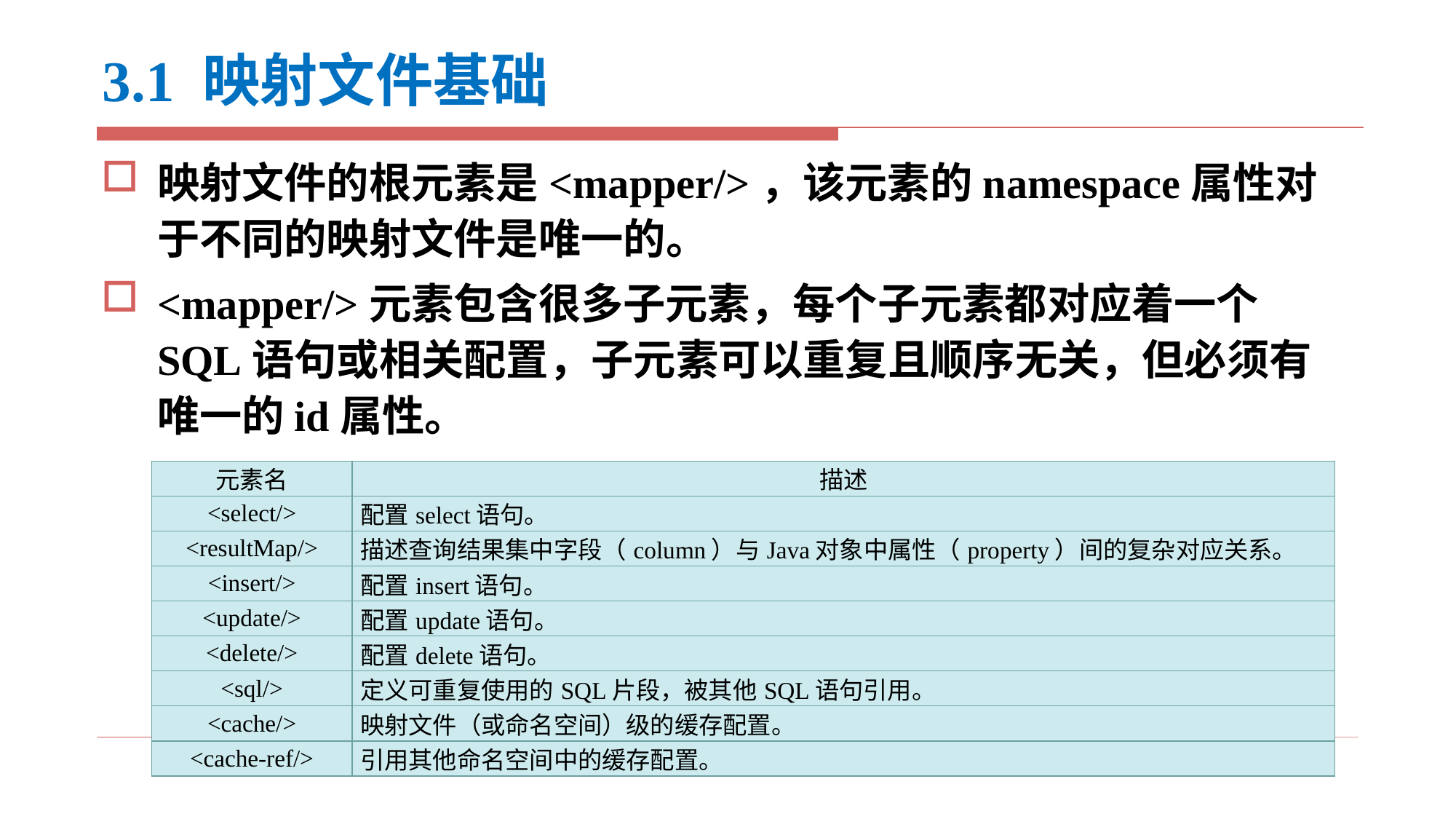

# 3.1 映射文件基础
映射文件的根元素是<mapper/>，该元素的namespace属性对于不同的映射文件是唯一的。
<mapper/>元素包含很多子元素，每个子元素都对应着一个SQL语句或相关配置，子元素可以重复且顺序无关，但必须有唯一的id属性。
| 元素名 | 描述 |
| --- | --- |
| <select/> | 配置select语句。 |
| <resultMap/> | 描述查询结果集中字段（column）与Java对象中属性（property）间的复杂对应关系。 |
| <insert/> | 配置insert语句。 |
| <update/> | 配置update语句。 |
| <delete/> | 配置delete语句。 |
| <sql/> | 定义可重复使用的SQL片段，被其他SQL语句引用。 |
| <cache/> | 映射文件（或命名空间）级的缓存配置。 |
| <cache-ref/> | 引用其他命名空间中的缓存配置。 |
4